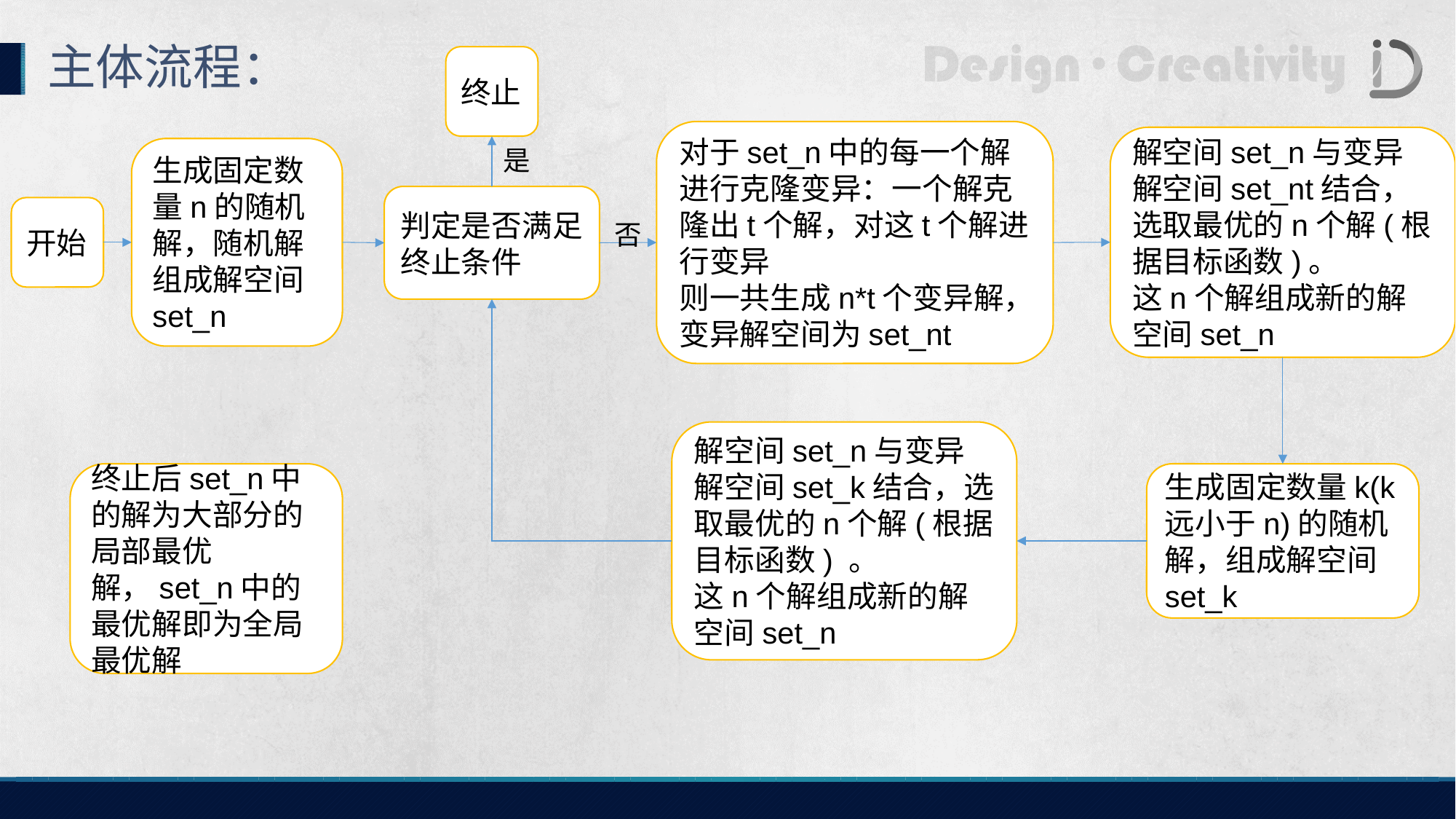

主体流程：
终止
对于set_n中的每一个解进行克隆变异：一个解克隆出t个解，对这t个解进行变异
则一共生成n*t个变异解，变异解空间为set_nt
解空间set_n与变异解空间set_nt结合，选取最优的n个解(根据目标函数)。
这n个解组成新的解空间set_n
生成固定数量n的随机解，随机解组成解空间set_n
是
判定是否满足终止条件
开始
否
解空间set_n与变异解空间set_k结合，选取最优的n个解(根据目标函数) 。
这n个解组成新的解空间set_n
终止后set_n中的解为大部分的局部最优解，set_n中的最优解即为全局最优解
生成固定数量k(k远小于n)的随机解，组成解空间set_k